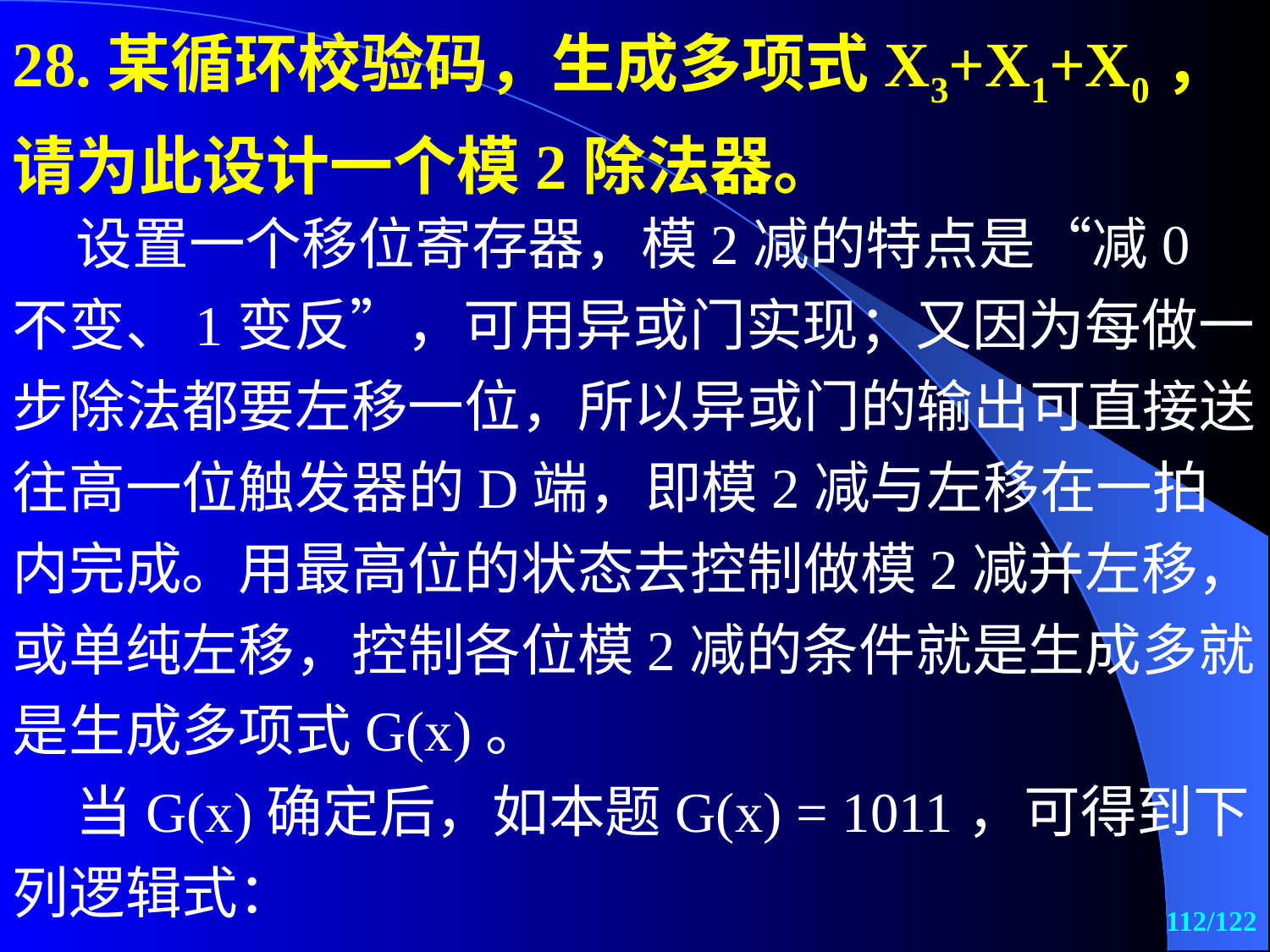

28.某循环校验码，生成多项式X3+X1+X0，请为此设计一个模2除法器。
设置一个移位寄存器，模2减的特点是“减0不变、1变反”，可用异或门实现；又因为每做一步除法都要左移一位，所以异或门的输出可直接送往高一位触发器的D端，即模2减与左移在一拍内完成。用最高位的状态去控制做模2减并左移，或单纯左移，控制各位模2减的条件就是生成多就是生成多项式G(x)。
当G(x)确定后，如本题G(x) = 1011，可得到下列逻辑式：
112/122